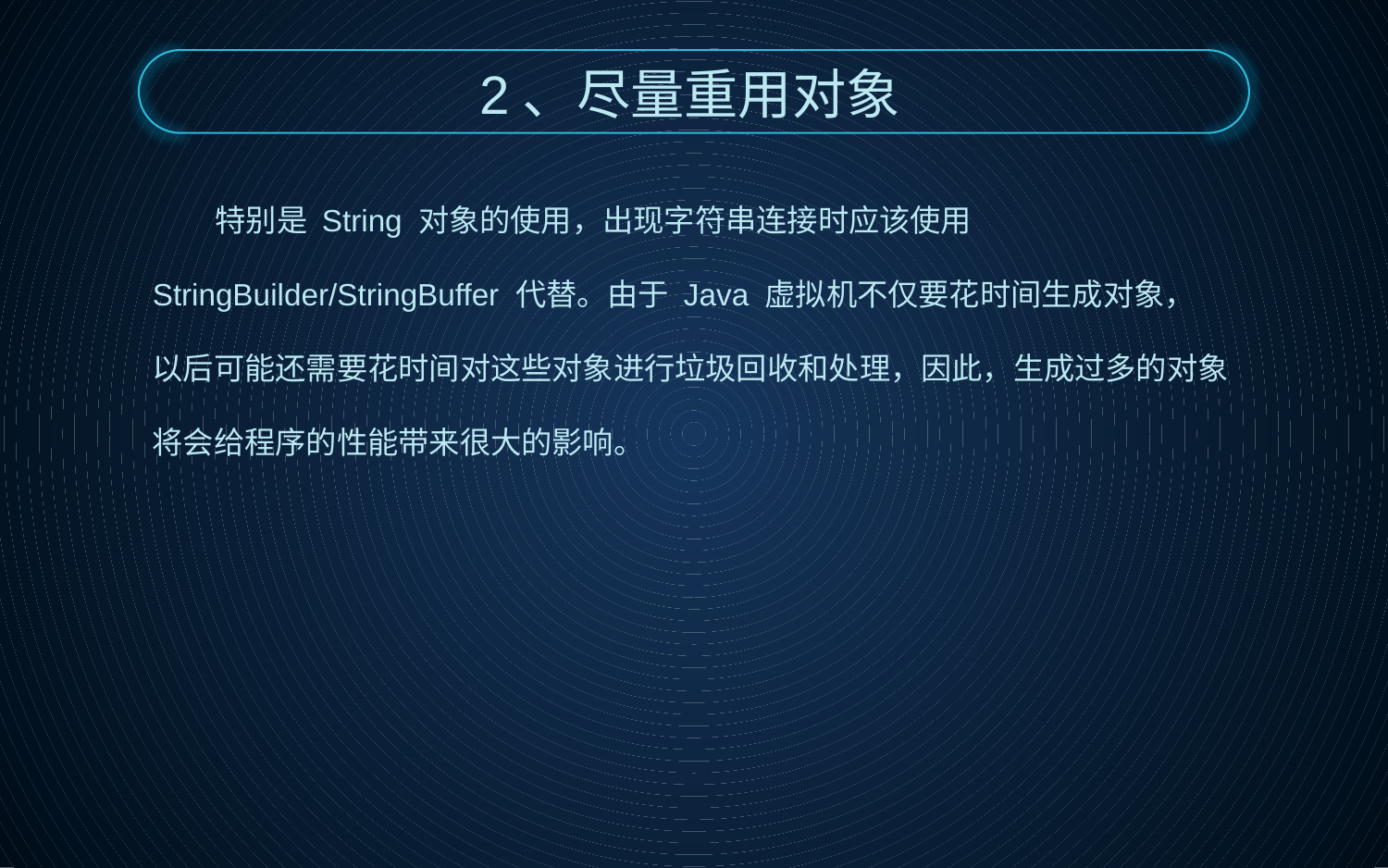

2、尽量重用对象

        特别是 String 对象的使用，出现字符串连接时应该使用

StringBuilder/StringBuffer 代替。由于 Java 虚拟机不仅要花时间生成对象，

以后可能还需要花时间对这些对象进行垃圾回收和处理，因此，生成过多的对象

将会给程序的性能带来很大的影响。